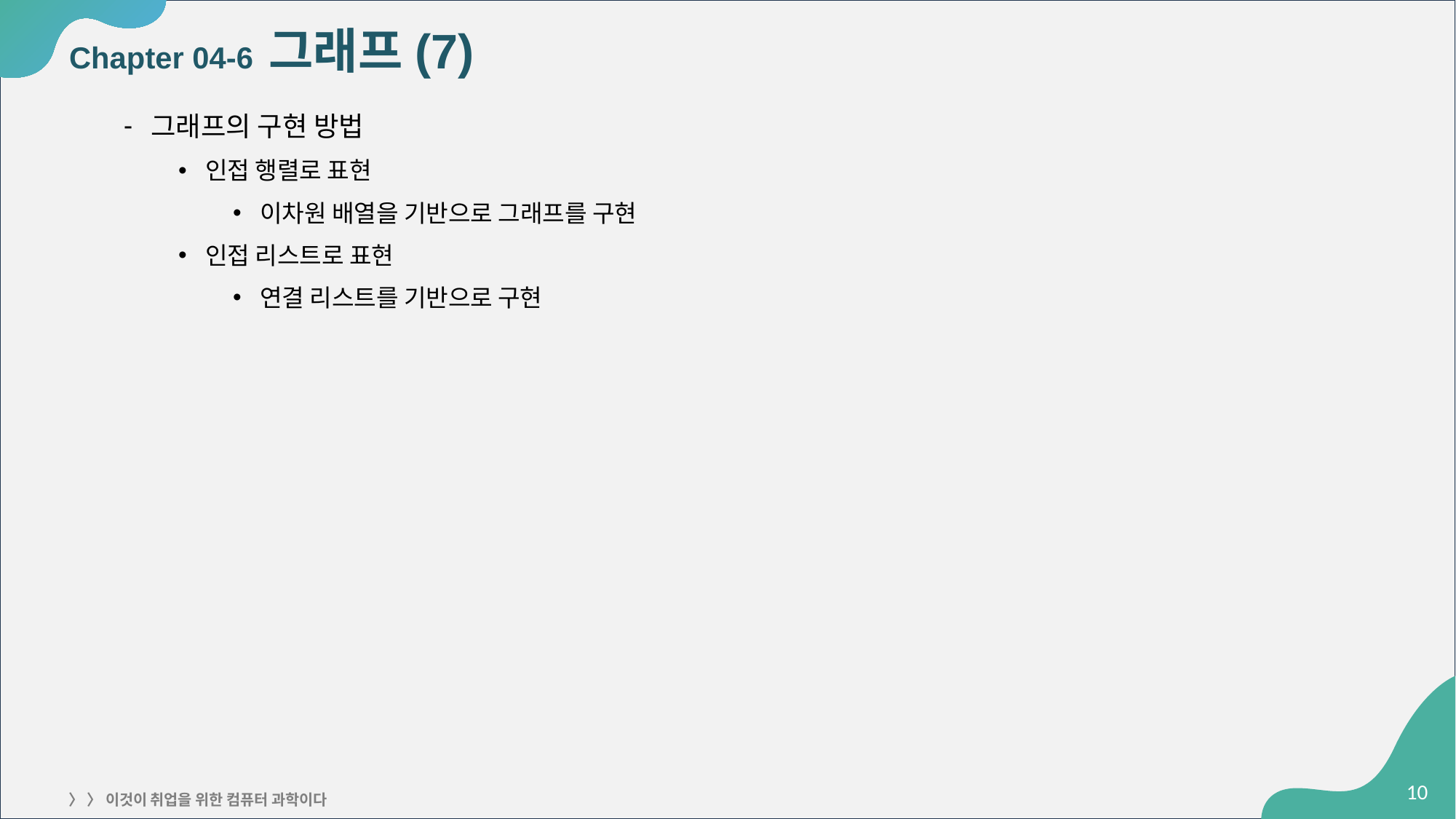

# Chapter 04-6 그래프(7)
그래프의 구현 방법
인접 행렬로 표현
이차원 배열을 기반으로 그래프를 구현
인접 리스트로 표현
연결 리스트를 기반으로 구현
10
〉 〉 이것이 취업을 위한 컴퓨터 과학이다